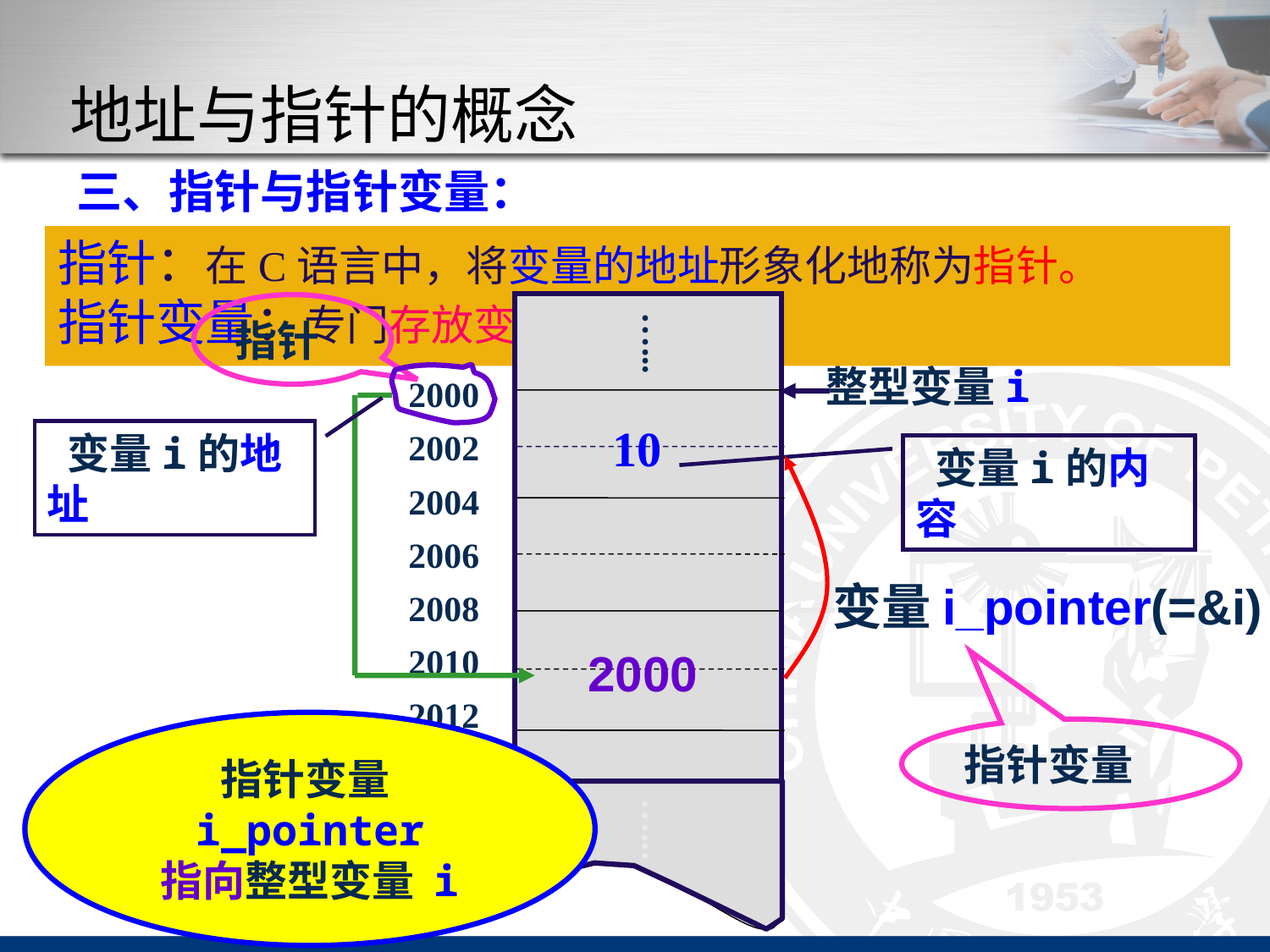

# 地址与指针的概念
 三、指针与指针变量：
指针：在C语言中，将变量的地址形象化地称为指针。
指针变量：专门存放变量地址的变量

…...
整型变量i
2000

10
2002

2004

2006

变量i_pointer(=&i)
2008

2010

2012

…...

指针

 变量i的地址
 变量i的内容

2000

指针变量
指针变量i_pointer
指向整型变量 i